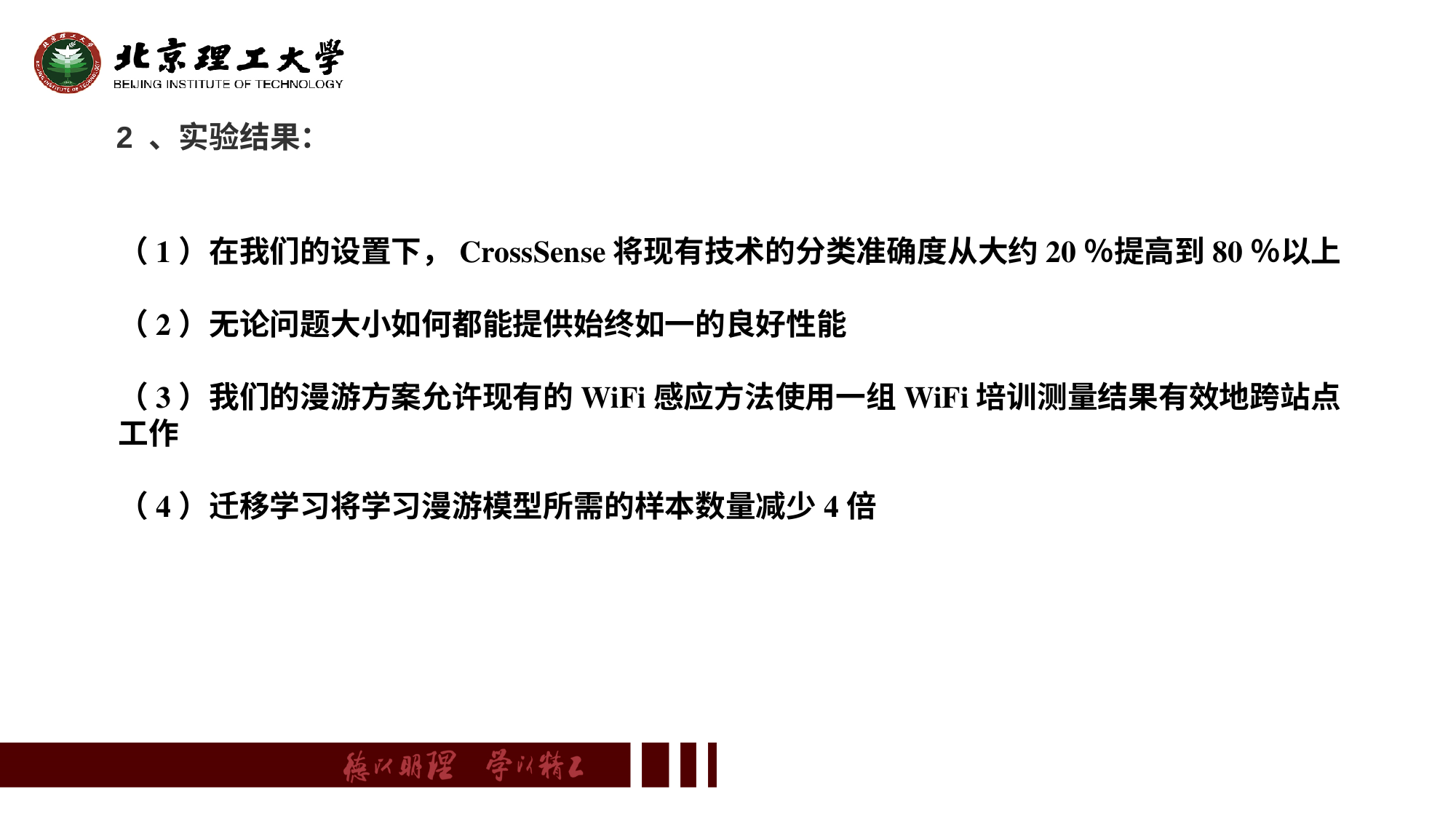

2 、实验结果：
（1）在我们的设置下，CrossSense将现有技术的分类准确度从大约20％提高到80％以上

（2）无论问题大小如何都能提供始终如一的良好性能

（3）我们的漫游方案允许现有的WiFi感应方法使用一组WiFi培训测量结果有效地跨站点工作

（4）迁移学习将学习漫游模型所需的样本数量减少4倍